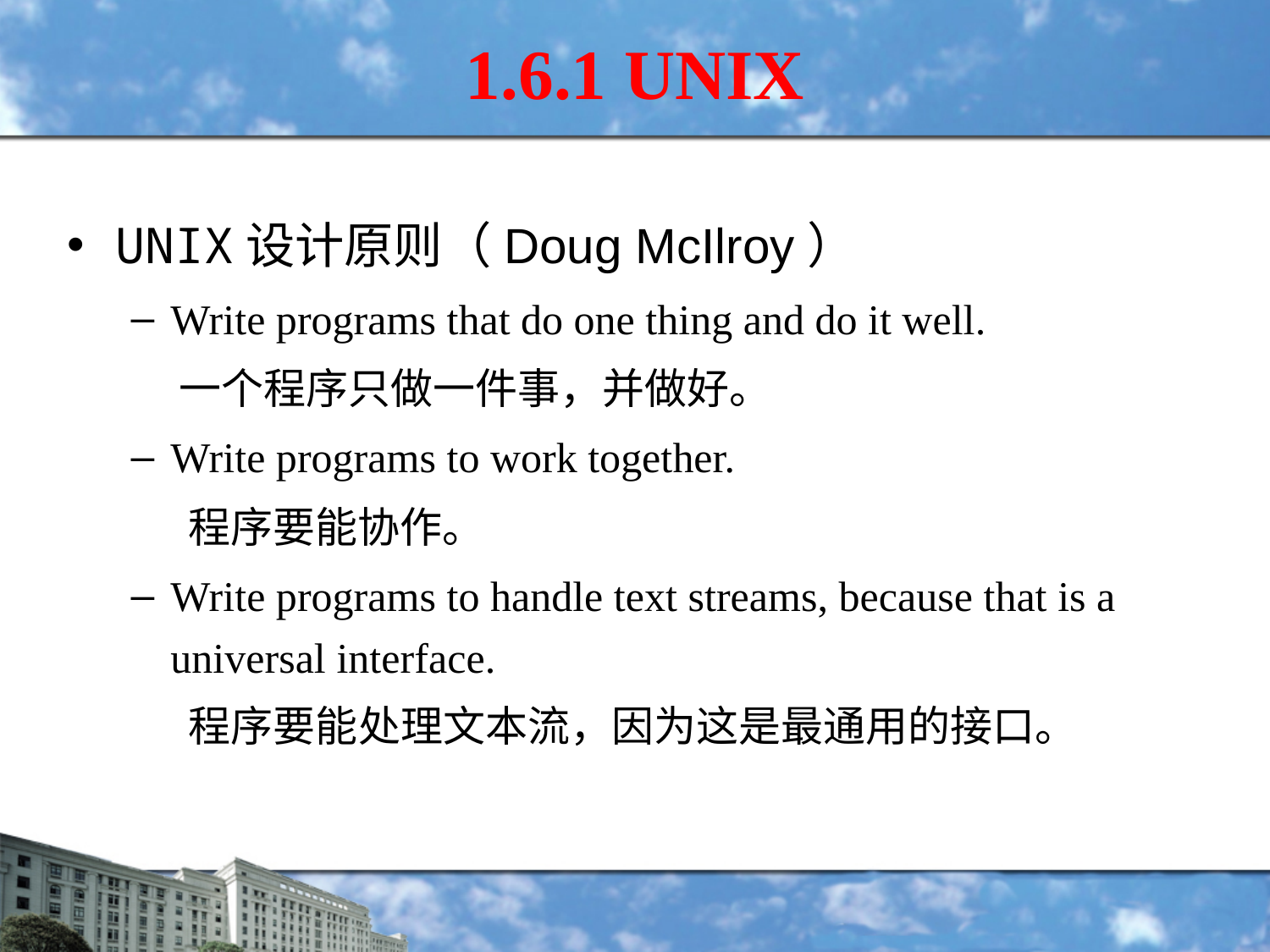

# 1.6.1 UNIX
UNIX设计原则（Doug McIlroy）
Write programs that do one thing and do it well.
    一个程序只做一件事，并做好。
Write programs to work together.
     程序要能协作。
Write programs to handle text streams, because that is a universal interface.
     程序要能处理文本流，因为这是最通用的接口。